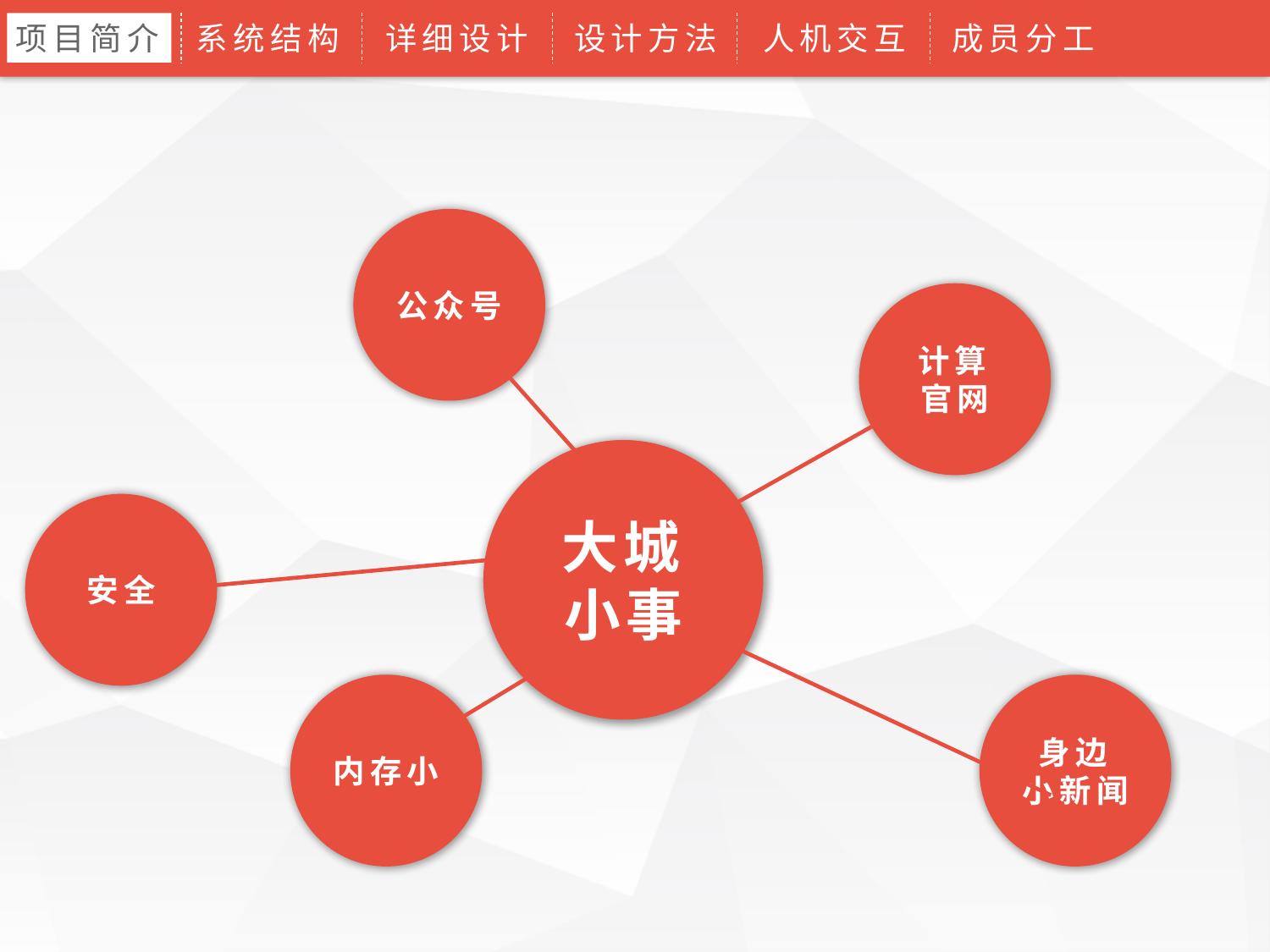

项目简介
系统结构
详细设计
设计方法
人机交互
成员分工

公众号
计算官网
大城小事
安全
内存小
身边小新闻